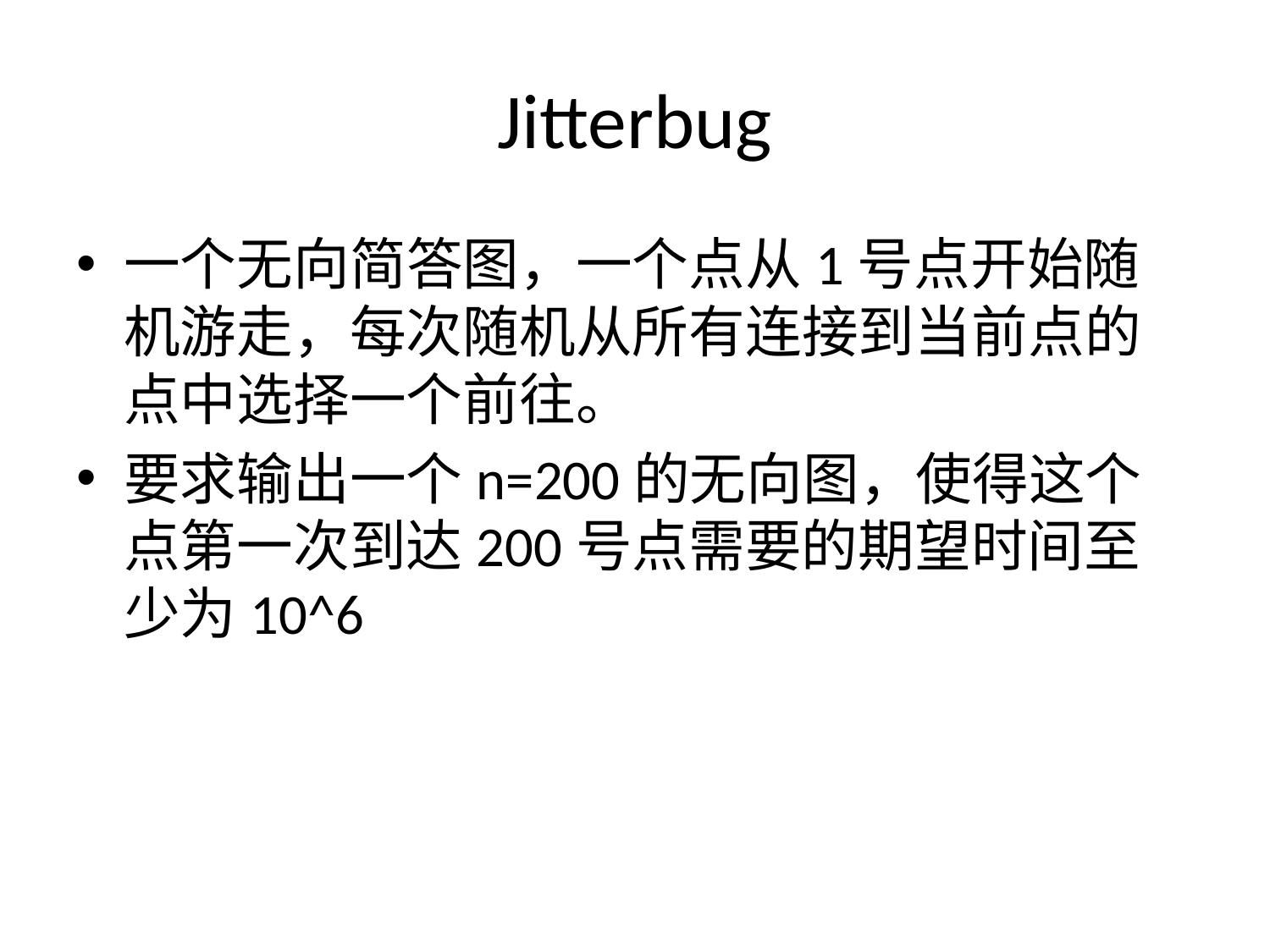

# Jitterbug
一个无向简答图，一个点从1号点开始随机游走，每次随机从所有连接到当前点的点中选择一个前往。
要求输出一个n=200的无向图，使得这个点第一次到达200号点需要的期望时间至少为10^6